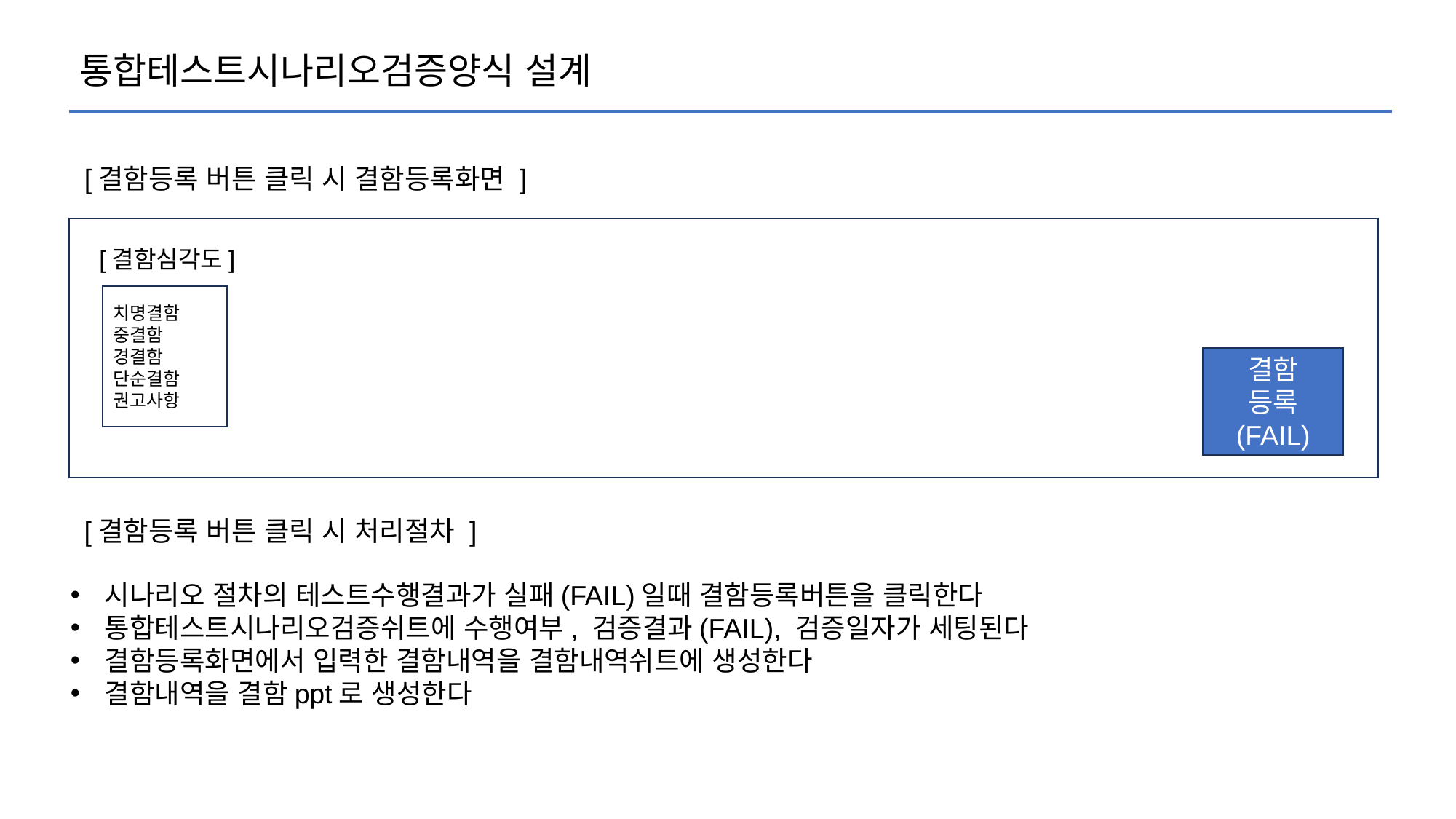

통합테스트시나리오검증양식 설계
[결함등록 버튼 클릭 시 결함등록화면 ]

[결함심각도]
치명결함
중결함
경결함
단순결함
권고사항
결함
등록
(FAIL)
[결함등록 버튼 클릭 시 처리절차 ]
시나리오 절차의 테스트수행결과가 실패(FAIL)일때 결함등록버튼을 클릭한다
통합테스트시나리오검증쉬트에 수행여부, 검증결과(FAIL), 검증일자가 세팅된다
결함등록화면에서 입력한 결함내역을 결함내역쉬트에 생성한다
결함내역을 결함ppt로 생성한다